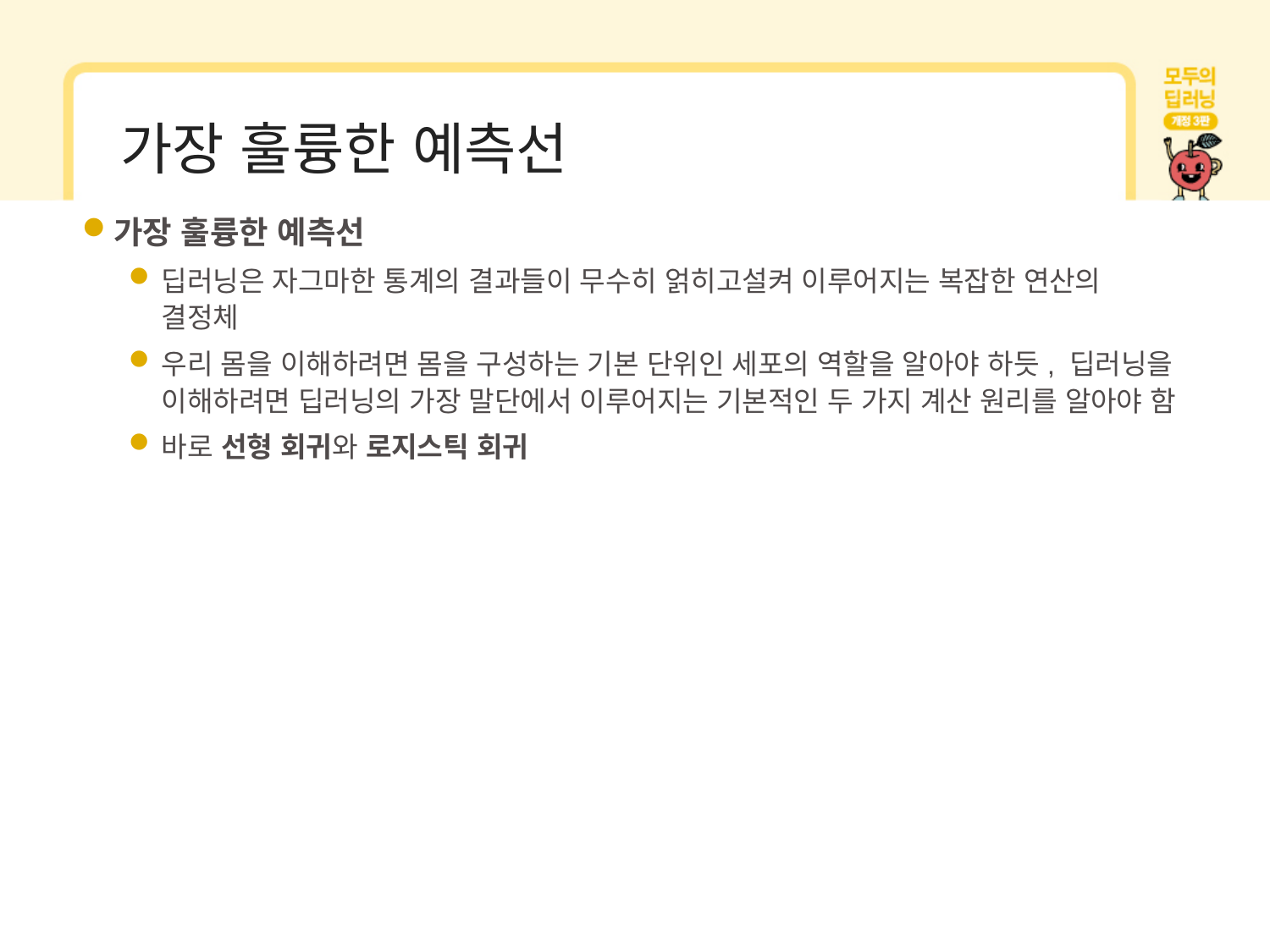

# 가장 훌륭한 예측선
가장 훌륭한 예측선
딥러닝은 자그마한 통계의 결과들이 무수히 얽히고설켜 이루어지는 복잡한 연산의 결정체
우리 몸을 이해하려면 몸을 구성하는 기본 단위인 세포의 역할을 알아야 하듯, 딥러닝을 이해하려면 딥러닝의 가장 말단에서 이루어지는 기본적인 두 가지 계산 원리를 알아야 함
바로 선형 회귀와 로지스틱 회귀